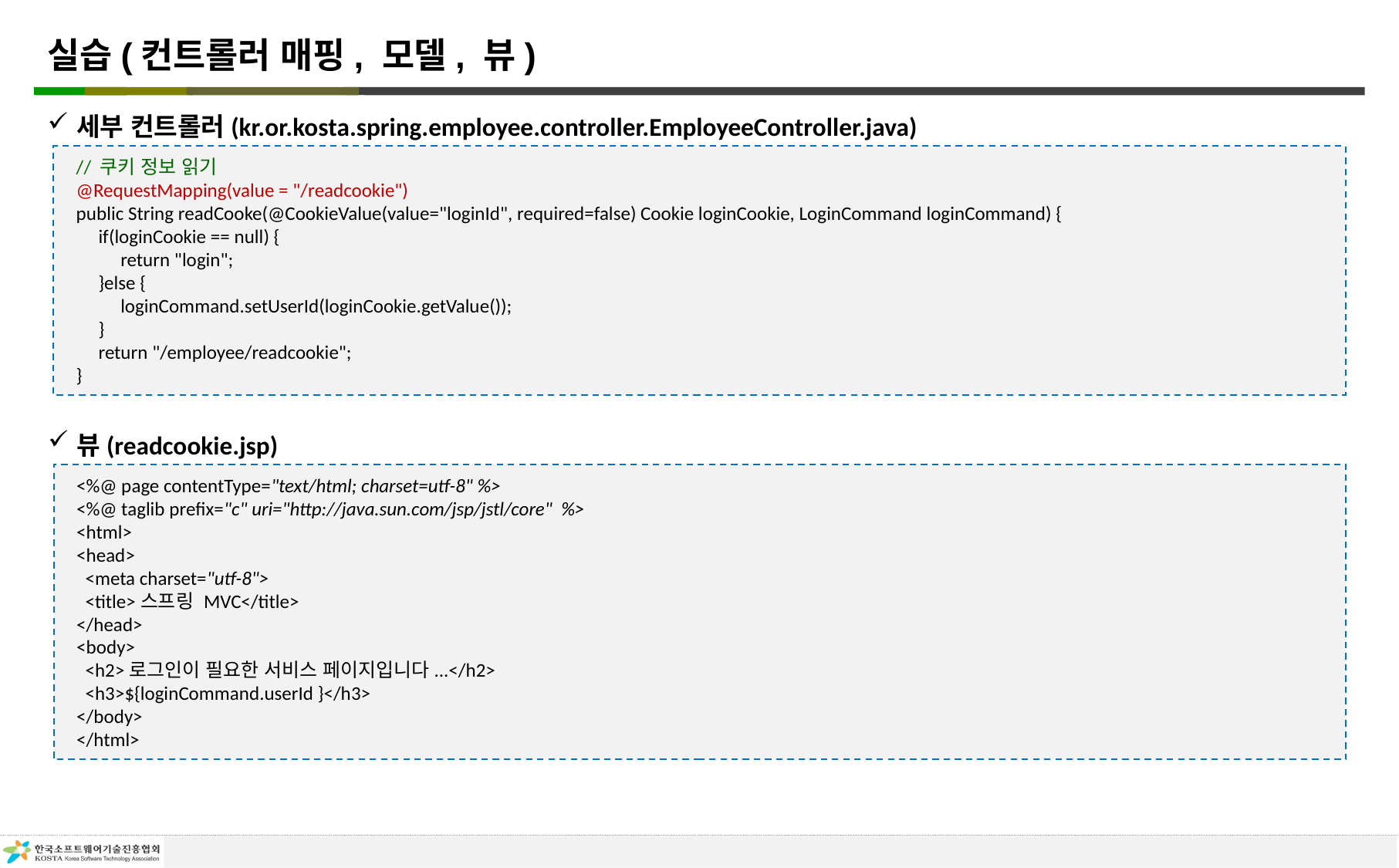

# 실습(컨트롤러 매핑, 모델, 뷰)
세부 컨트롤러(kr.or.kosta.spring.employee.controller.EmployeeController.java)
// 쿠키 정보 읽기
@RequestMapping(value = "/readcookie")
public String readCooke(@CookieValue(value="loginId", required=false) Cookie loginCookie, LoginCommand loginCommand) {
     if(loginCookie == null) {
          return "login";
     }else {
          loginCommand.setUserId(loginCookie.getValue());
     }
     return "/employee/readcookie";
}
뷰(readcookie.jsp)
<%@ page contentType="text/html; charset=utf-8" %>
<%@ taglib prefix="c" uri="http://java.sun.com/jsp/jstl/core"  %>
<html>
<head>
  <meta charset="utf-8">
  <title>스프링 MVC</title>
</head>
<body>
  <h2>로그인이 필요한 서비스 페이지입니다...</h2>
  <h3>${loginCommand.userId }</h3>
</body>
</html>